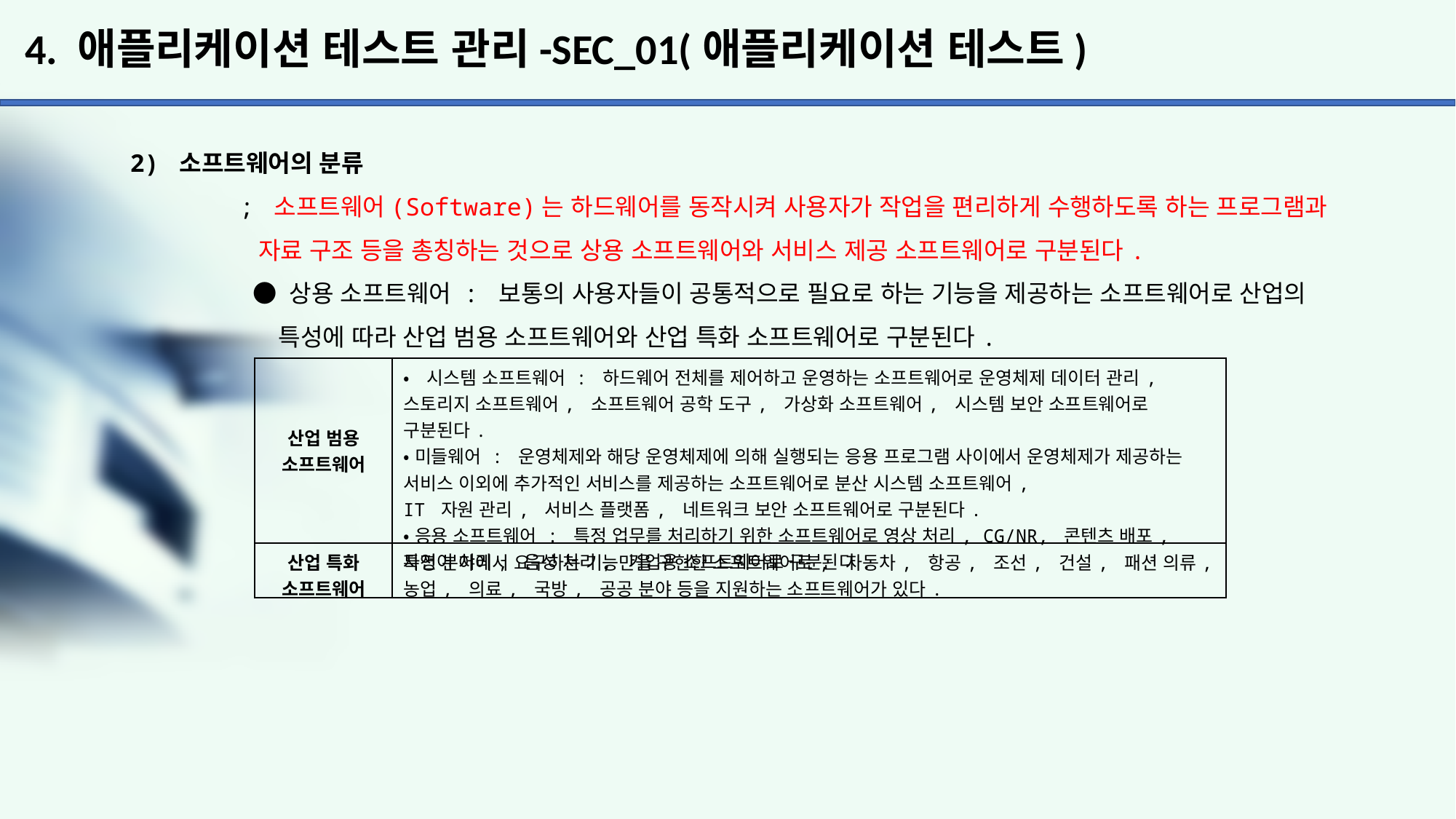

# 4. 애플리케이션 테스트 관리-SEC_01(애플리케이션 테스트)
2) 소프트웨어의 분류
	; 소프트웨어(Software)는 하드웨어를 동작시켜 사용자가 작업을 편리하게 수행하도록 하는 프로그램과
	  자료 구조 등을 총칭하는 것으로 상용 소프트웨어와 서비스 제공 소프트웨어로 구분된다.
	  ● 상용 소프트웨어 : 보통의 사용자들이 공통적으로 필요로 하는 기능을 제공하는 소프트웨어로 산업의
	     특성에 따라 산업 범용 소프트웨어와 산업 특화 소프트웨어로 구분된다.

| 산업 범용 소프트웨어 | •시스템 소프트웨어 : 하드웨어 전체를 제어하고 운영하는 소프트웨어로 운영체제 데이터 관리, 스토리지 소프트웨어, 소프트웨어 공학 도구, 가상화 소프트웨어, 시스템 보안 소프트웨어로 구분된다. •미들웨어 : 운영체제와 해당 운영체제에 의해 실행되는 응용 프로그램 사이에서 운영체제가 제공하는 서비스 이외에 추가적인 서비스를 제공하는 소프트웨어로 분산 시스템 소프트웨어, IT 자원 관리, 서비스 플랫폼, 네트워크 보안 소프트웨어로 구분된다. •응용 소프트웨어 : 특정 업무를 처리하기 위한 소프트웨어로 영상 처리, CG/NR, 콘텐츠 배포, 자연어 처리, 음성 처리, 기업용 소프트웨어로 구분된다. |
| --- | --- |
| 산업 특화 소프트웨어 | 특정 분야에서 요구하는 기능만을 구현한 소프트웨어로, 자동차, 항공, 조선, 건설, 패션 의류, 농업, 의료, 국방, 공공 분야 등을 지원하는 소프트웨어가 있다. |